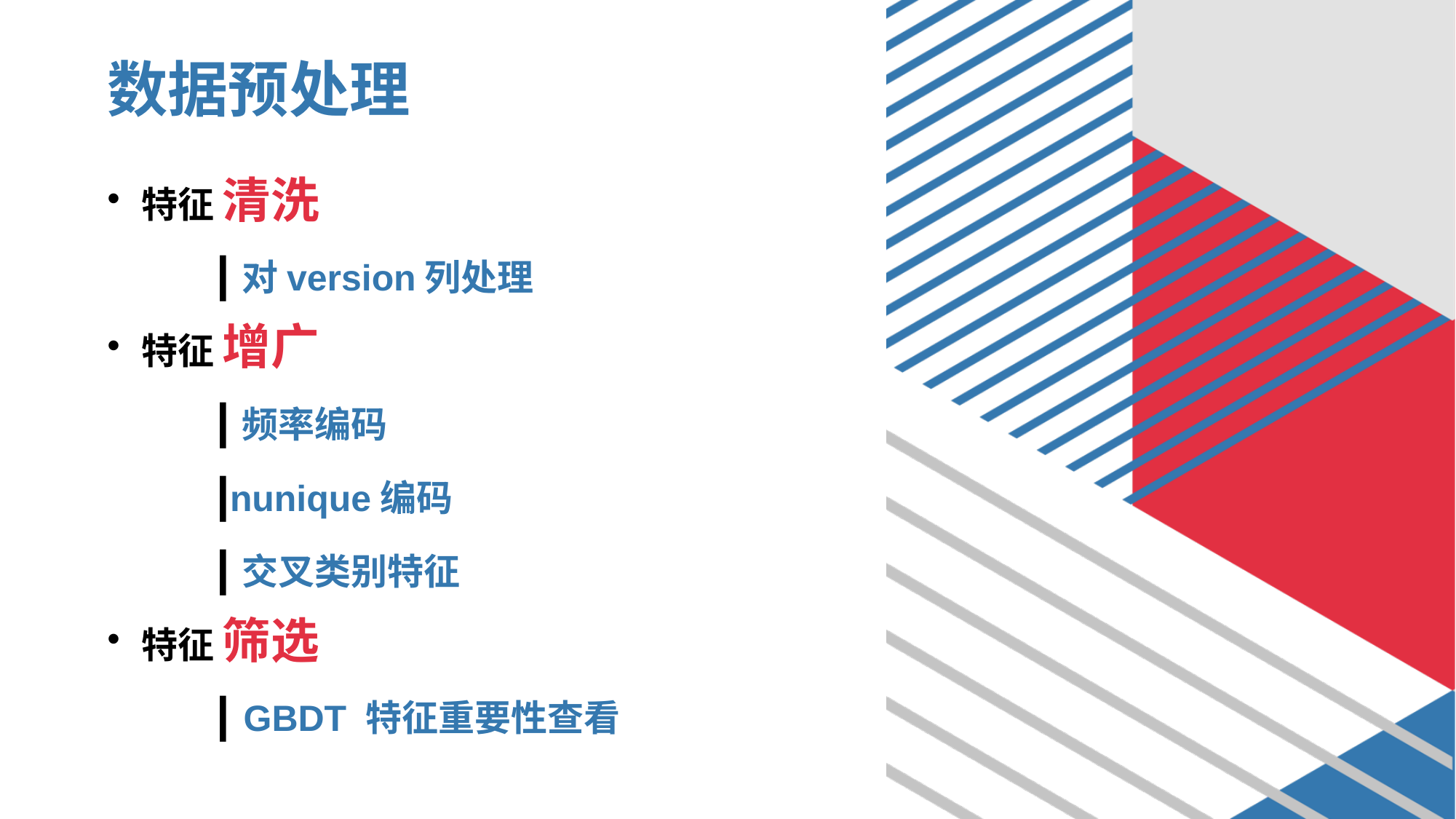

# 数据预处理
特征 清洗
	|对version列处理
特征 增广
	|频率编码
	|nunique编码
	|交叉类别特征
特征 筛选
	| GBDT 特征重要性查看